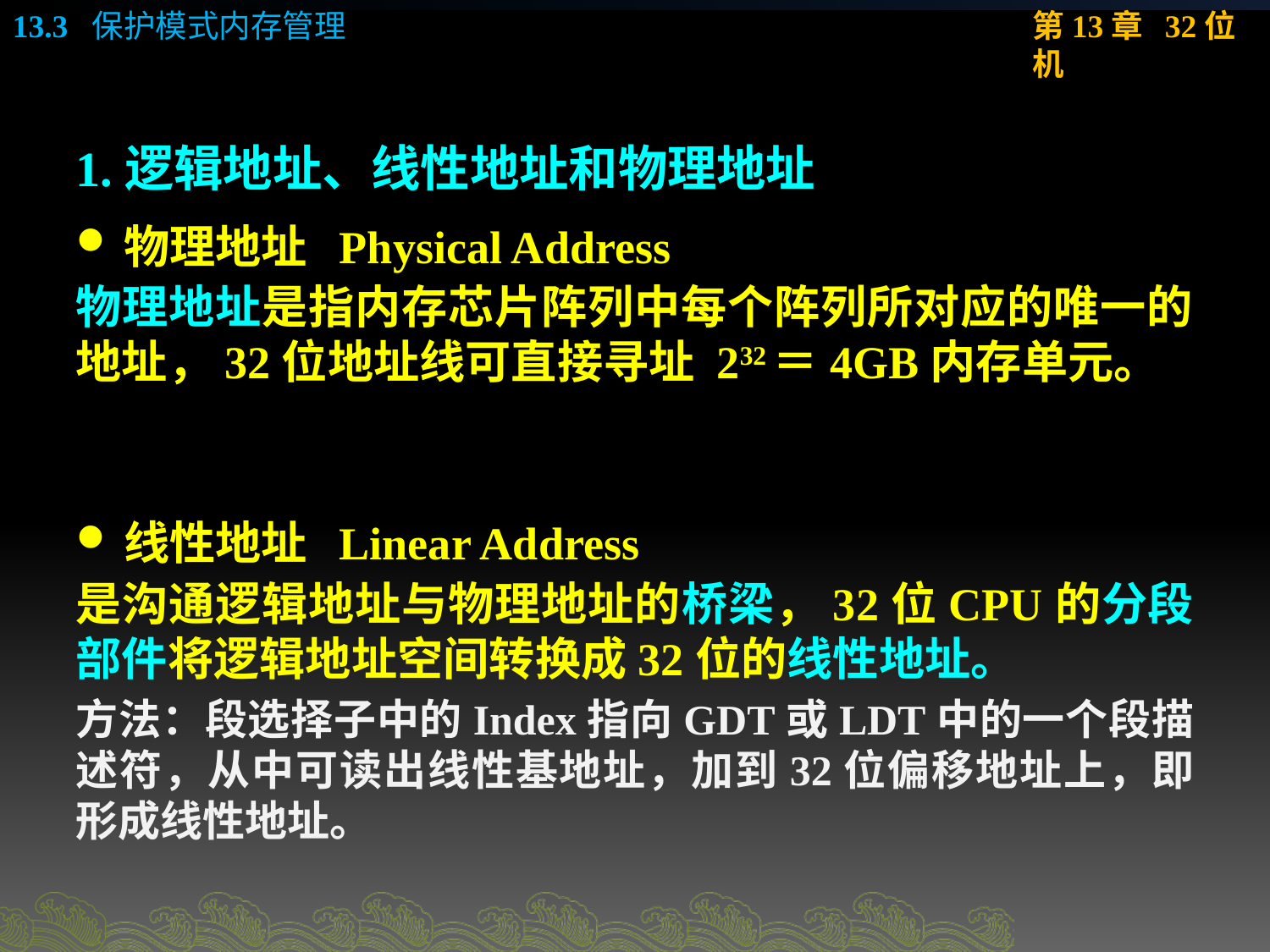

1.逻辑地址、线性地址和物理地址
物理地址  Physical Address
物理地址是指内存芯片阵列中每个阵列所对应的唯一的地址，32位地址线可直接寻址 232＝4GB内存单元。

线性地址  Linear Address
是沟通逻辑地址与物理地址的桥梁，32位CPU的分段部件将逻辑地址空间转换成32位的线性地址。
方法：段选择子中的Index指向GDT或LDT中的一个段描述符，从中可读出线性基地址，加到32位偏移地址上，即形成线性地址。